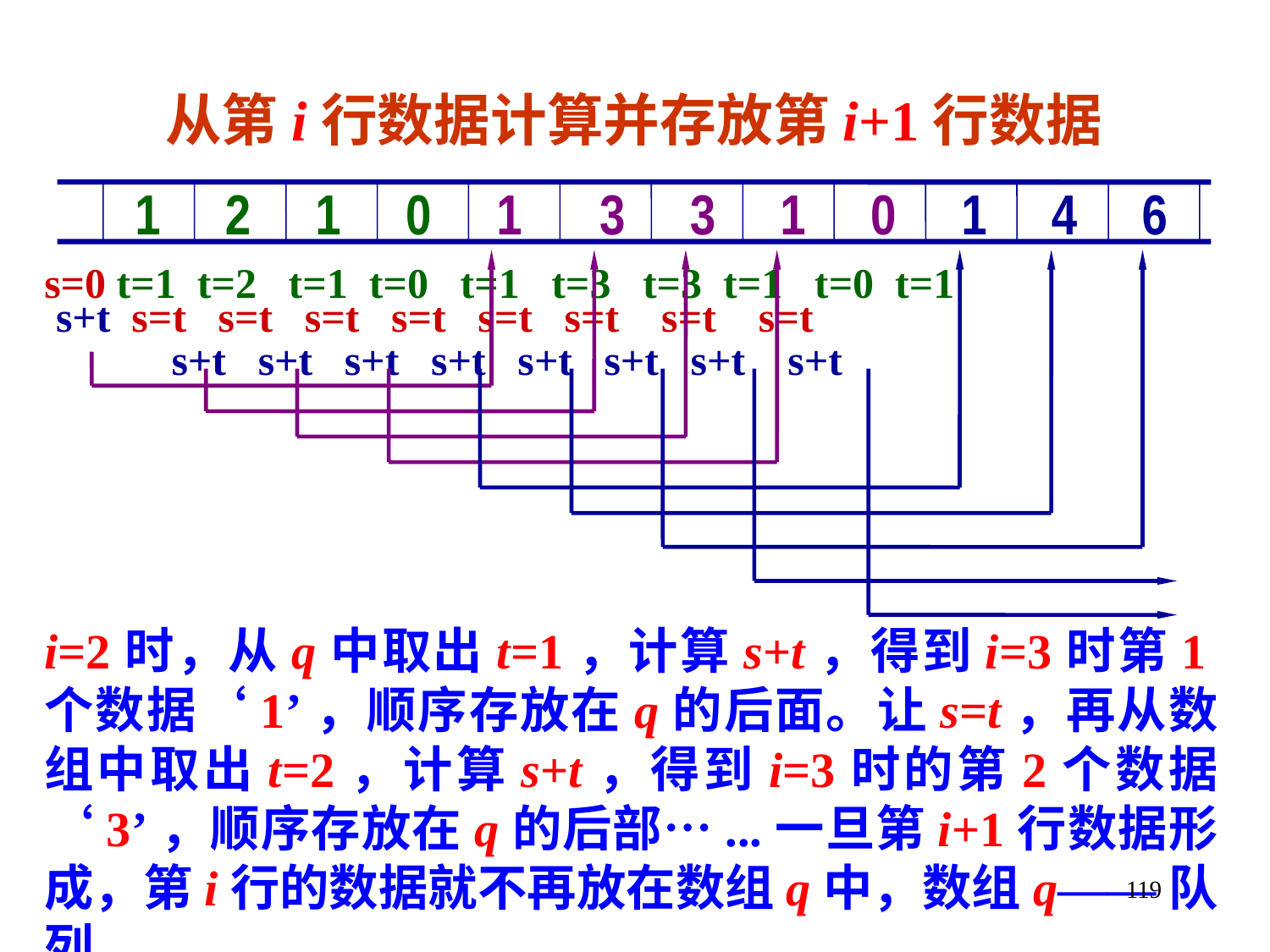

从第i行数据计算并存放第i+1行数据
1     2     1     0     1      3     3     1     0     1     4     6

s=0 t=1  t=2   t=1  t=0   t=1   t=3   t=3  t=1   t=0  t=1

s+t  s=t   s=t   s=t   s=t   s=t   s=t    s=t    s=t
s+t   s+t   s+t   s+t   s+t   s+t   s+t    s+t

i=2时，从q中取出t=1，计算s+t，得到i=3时第1个数据‘1’，顺序存放在q的后面。让s=t，再从数组中取出t=2，计算s+t，得到i=3时的第2个数据‘3’，顺序存放在q的后部…...一旦第i+1行数据形成，第i行的数据就不再放在数组q中，数组q——队列。

119